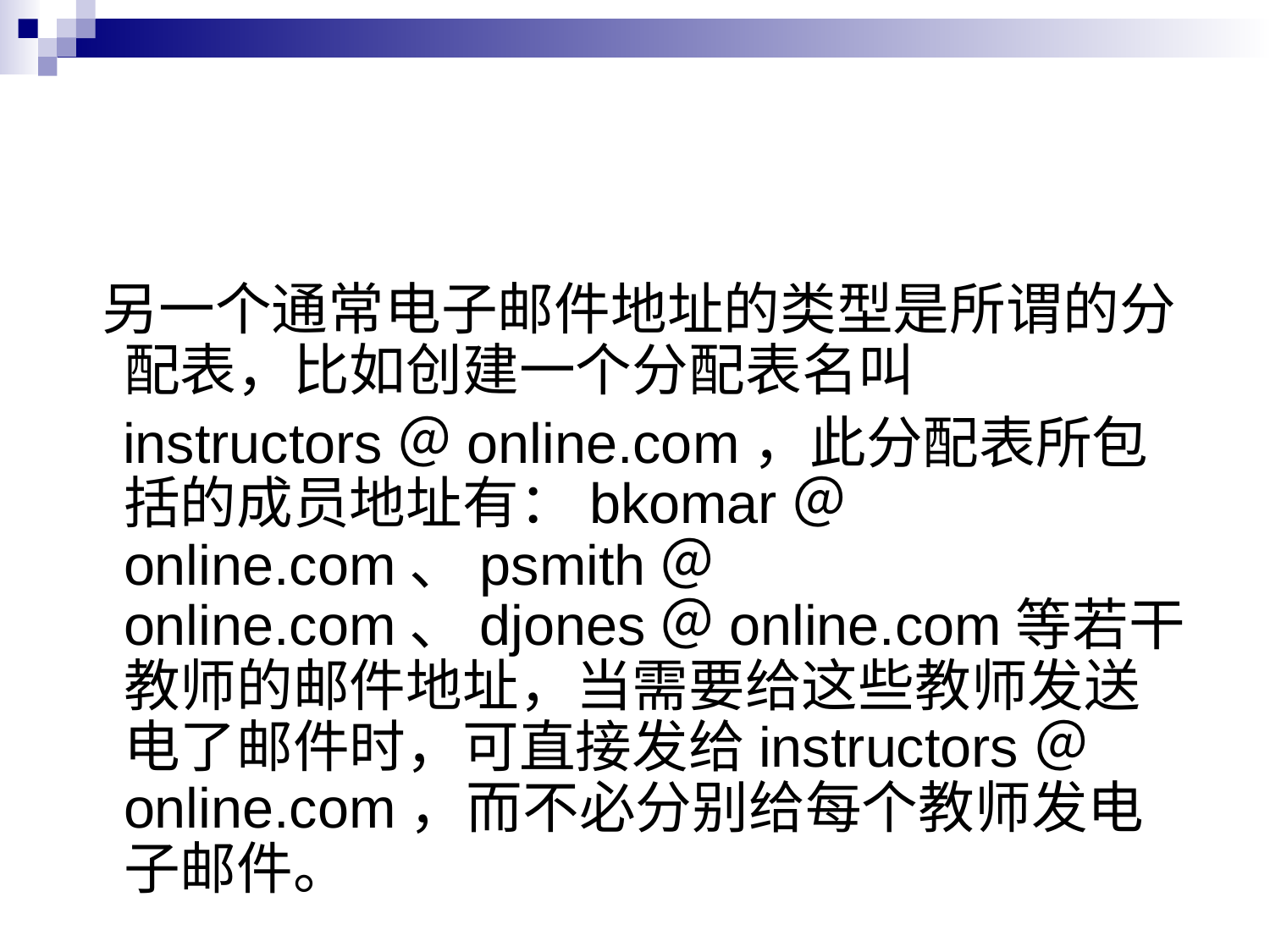

#
 另一个通常电子邮件地址的类型是所谓的分配表，比如创建一个分配表名叫
   instructors＠online.com，此分配表所包括的成员地址有：bkomar＠online.com、psmith＠online.com、djones＠online.com等若干教师的邮件地址，当需要给这些教师发送电了邮件时，可直接发给instructors＠online.com，而不必分别给每个教师发电子邮件。